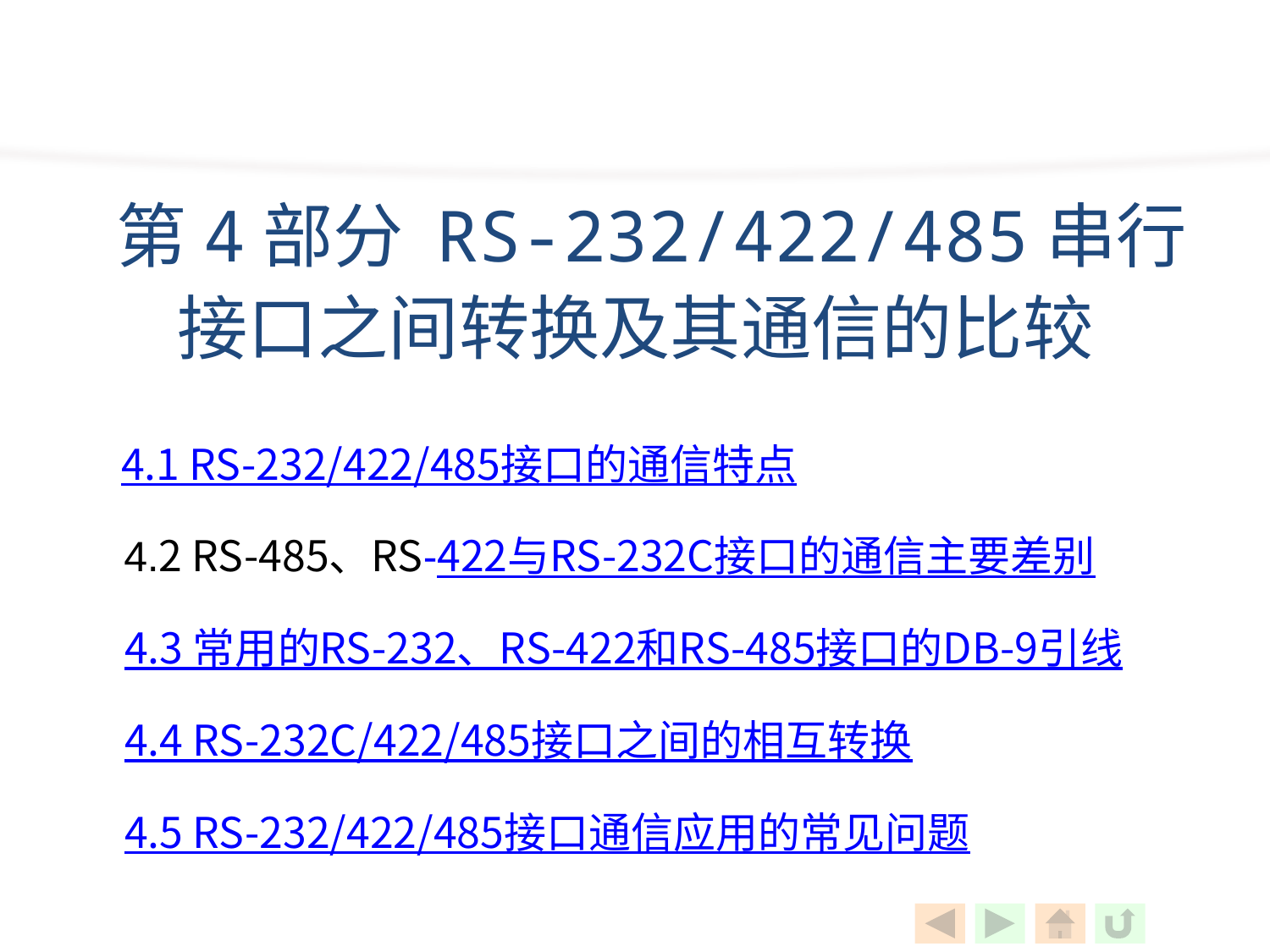

第4部分 RS-232/422/485串行接口之间转换及其通信的比较
      4.1 RS-232/422/485接口的通信特点
    4.2 RS-485、RS-422与RS-232C接口的通信主要差别
    4.3 常用的RS-232、RS-422和RS-485接口的DB-9引线
    4.4 RS-232C/422/485接口之间的相互转换
    4.5 RS-232/422/485接口通信应用的常见问题